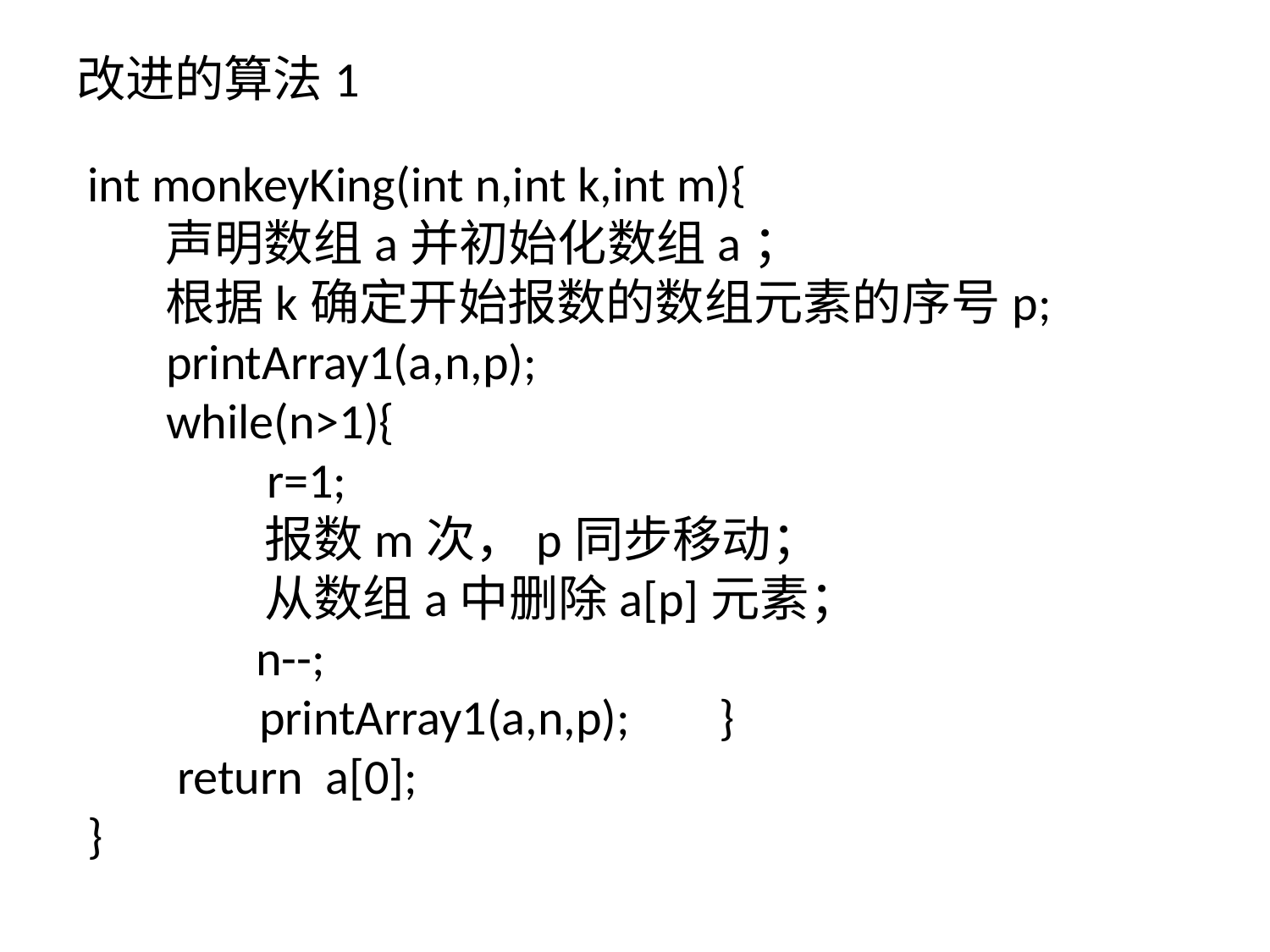

# 改进的算法1
int monkeyKing(int n,int k,int m){
      声明数组a并初始化数组a；
      根据k确定开始报数的数组元素的序号p;
       printArray1(a,n,p);
       while(n>1){
                r=1;
               报数m次，p同步移动；
               从数组a中删除a[p]元素；
               n--;
	    printArray1(a,n,p);        }
        return  a[0];
}